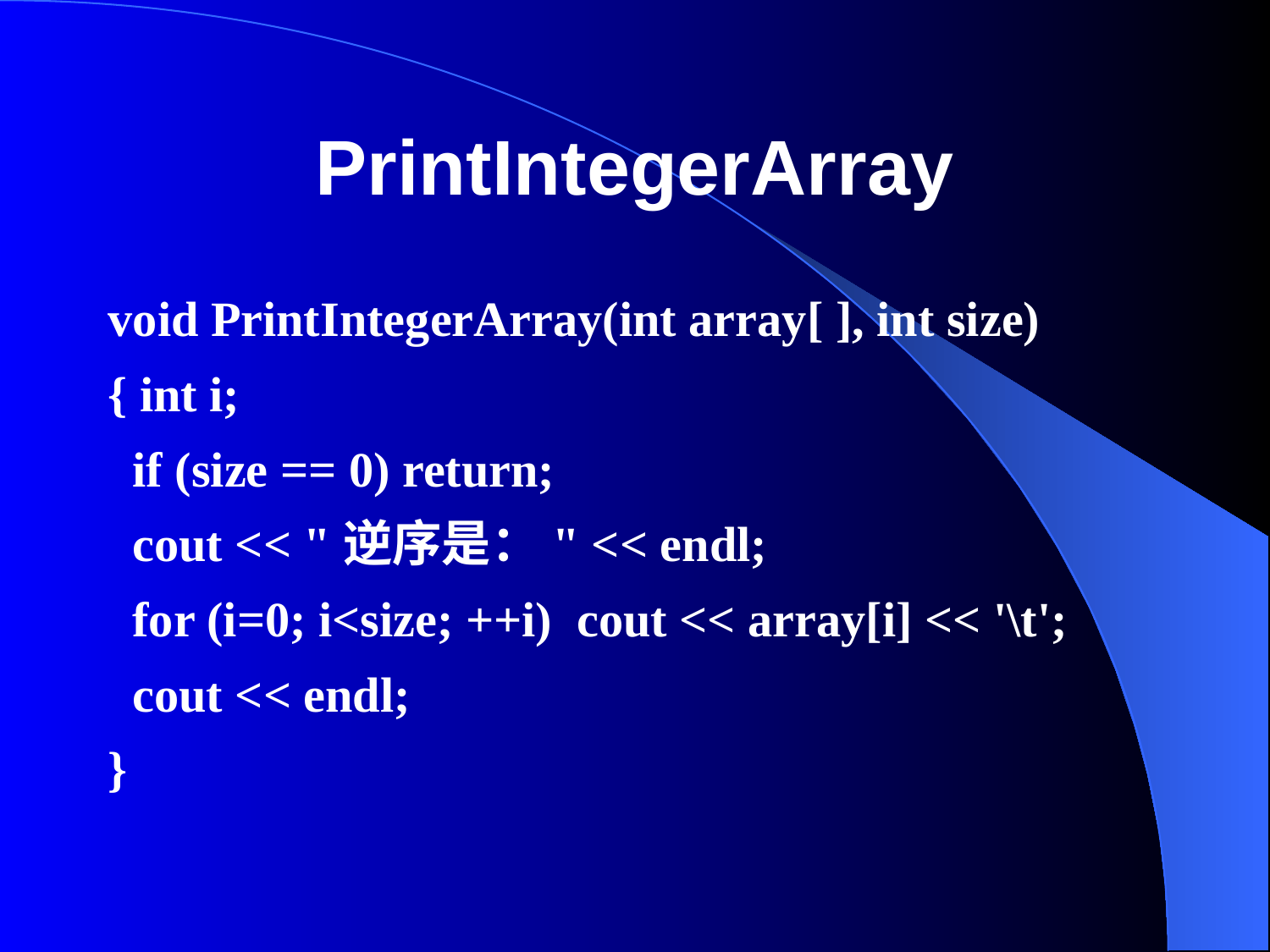

# PrintIntegerArray
void PrintIntegerArray(int array[ ], int size)
{ int i;
  if (size == 0) return;
  cout << "逆序是：" << endl;
  for (i=0; i<size; ++i)  cout << array[i] << '\t';
  cout << endl;
}